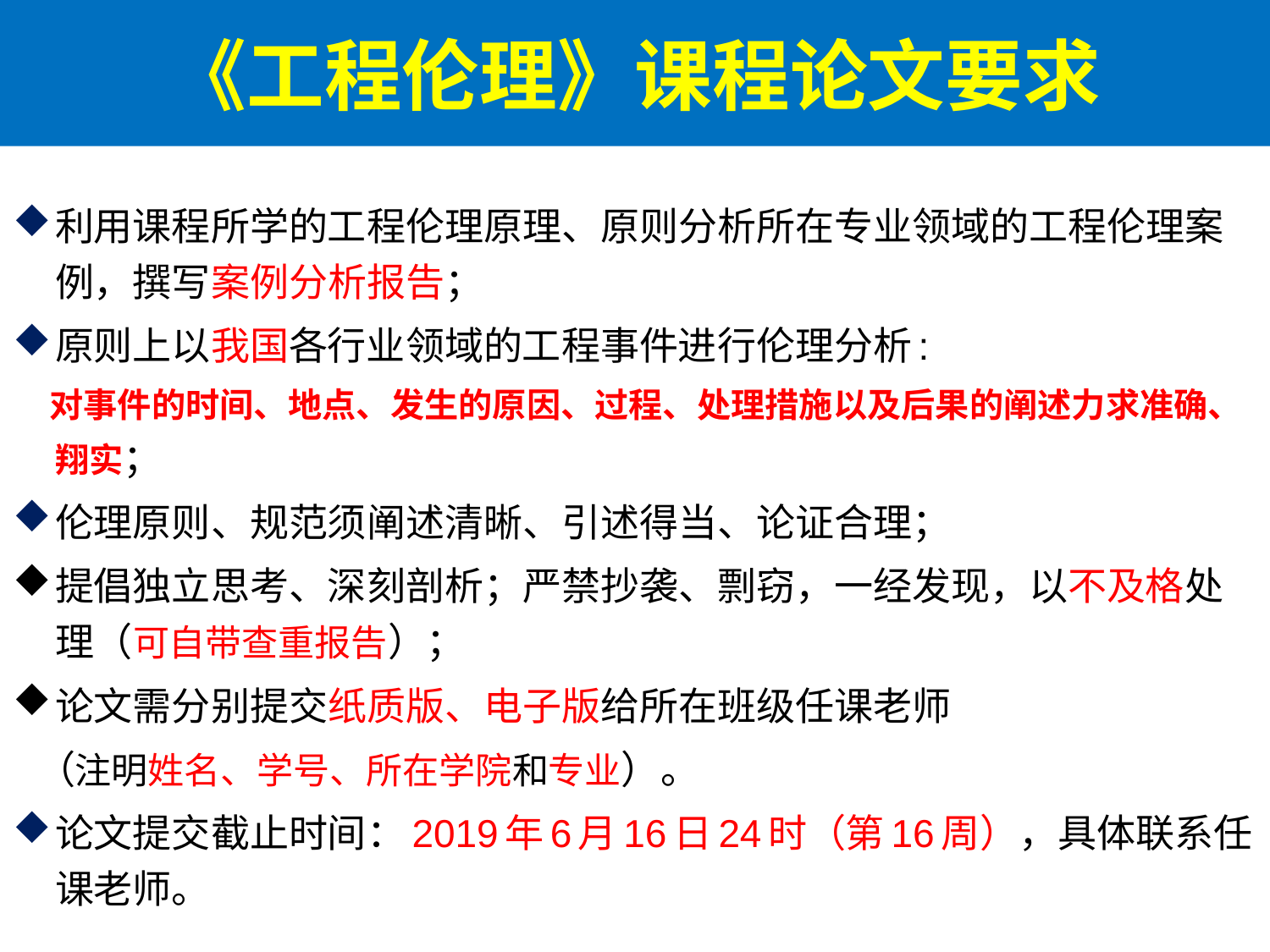

# 《工程伦理》课程论文要求
利用课程所学的工程伦理原理、原则分析所在专业领域的工程伦理案例，撰写案例分析报告；
原则上以我国各行业领域的工程事件进行伦理分析:
    对事件的时间、地点、发生的原因、过程、处理措施以及后果的阐述力求准确、翔实；
伦理原则、规范须阐述清晰、引述得当、论证合理；
提倡独立思考、深刻剖析；严禁抄袭、剽窃，一经发现，以不及格处理（可自带查重报告）；
论文需分别提交纸质版、电子版给所在班级任课老师
  （注明姓名、学号、所在学院和专业）。
论文提交截止时间：2019年6月16日24时（第16周），具体联系任课老师。